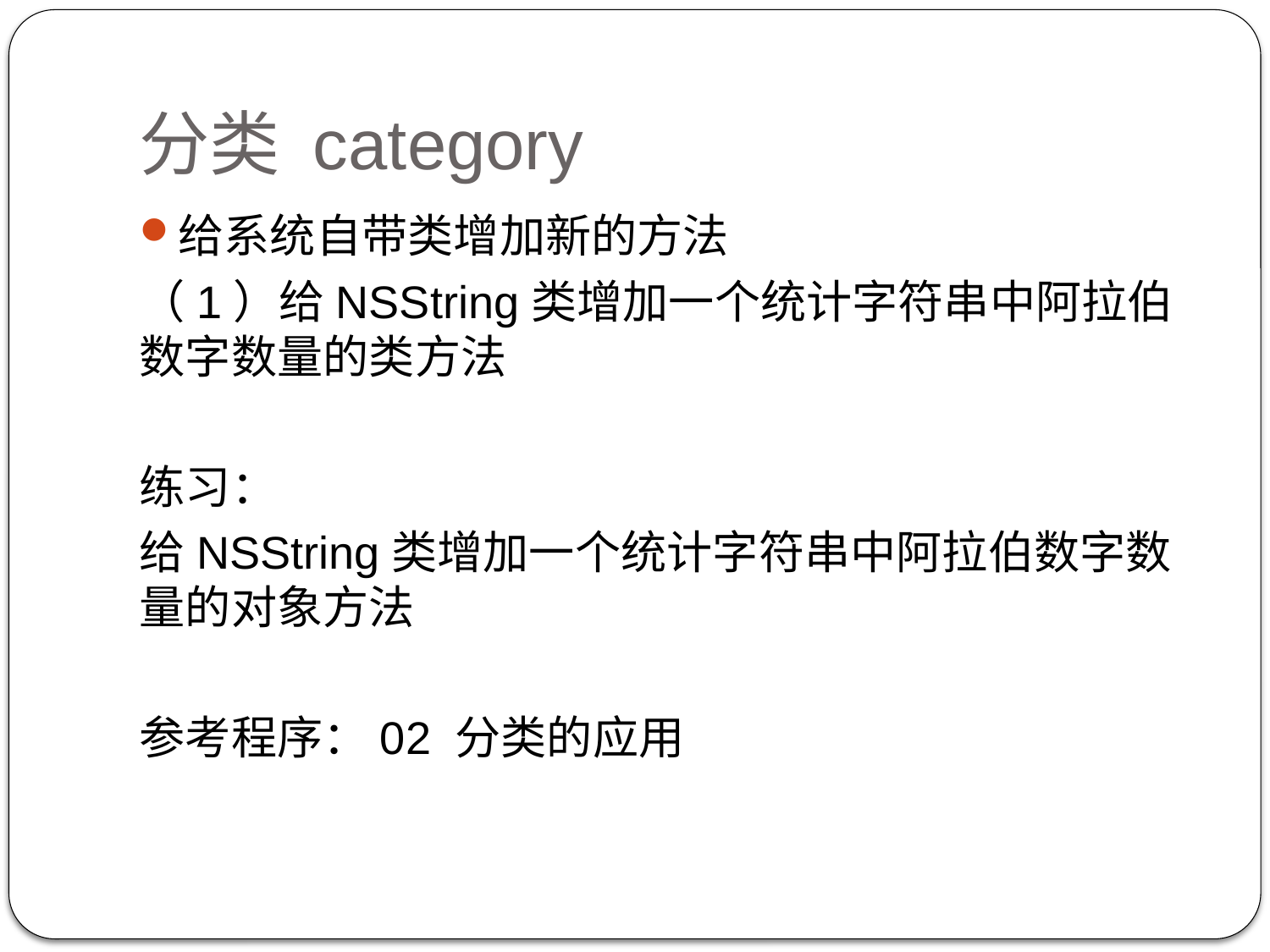

# 分类 category
给系统自带类增加新的方法
（1）给NSString类增加一个统计字符串中阿拉伯数字数量的类方法

练习：
给NSString类增加一个统计字符串中阿拉伯数字数量的对象方法

参考程序：02 分类的应用